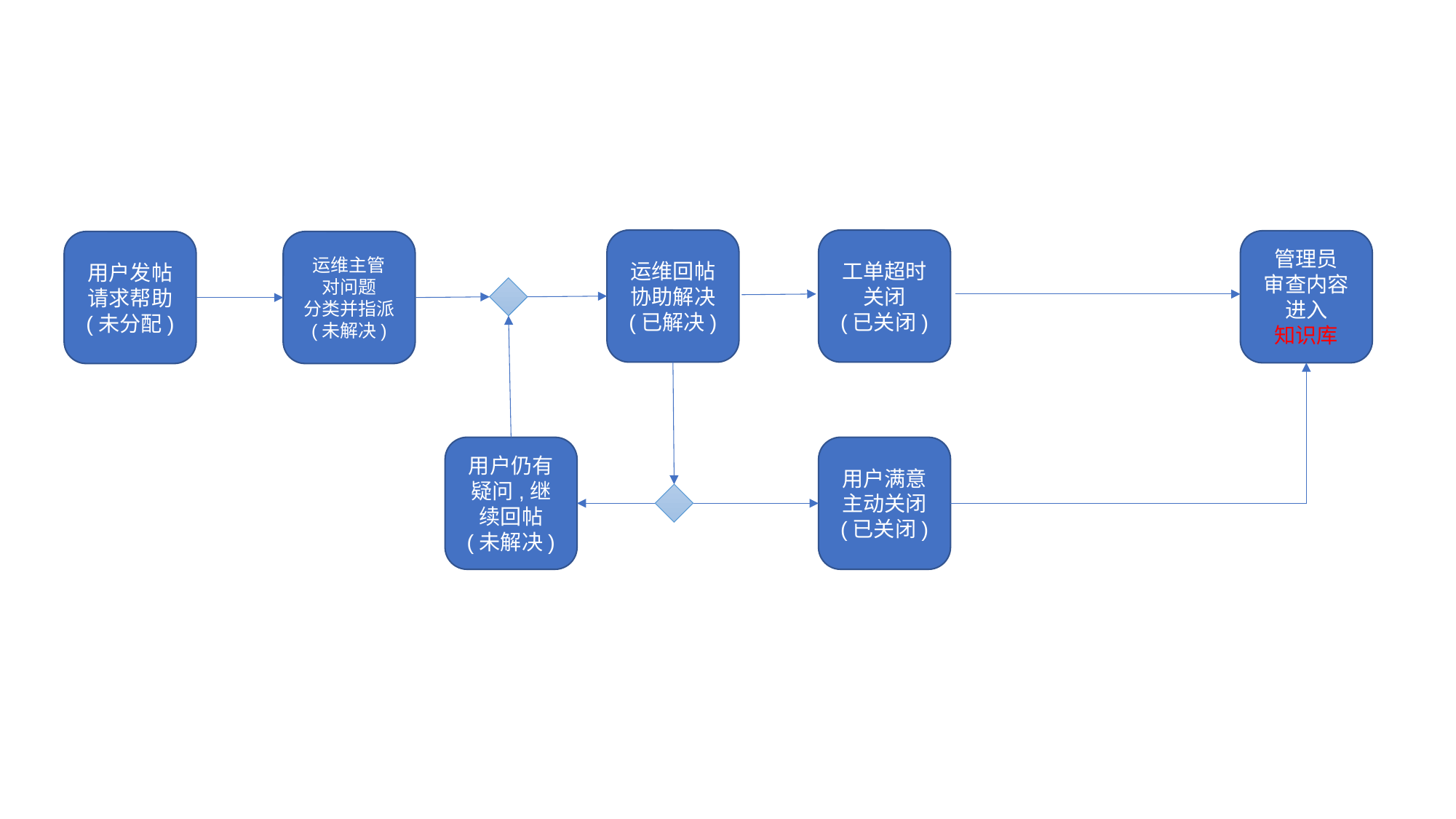

运维回帖协助解决
(已解决)
工单超时关闭
(已关闭)
管理员
审查内容
进入
知识库
用户发帖请求帮助
(未分配)
运维主管
对问题
分类并指派
(未解决)

用户仍有疑问,继续回帖
(未解决)
用户满意主动关闭
(已关闭)